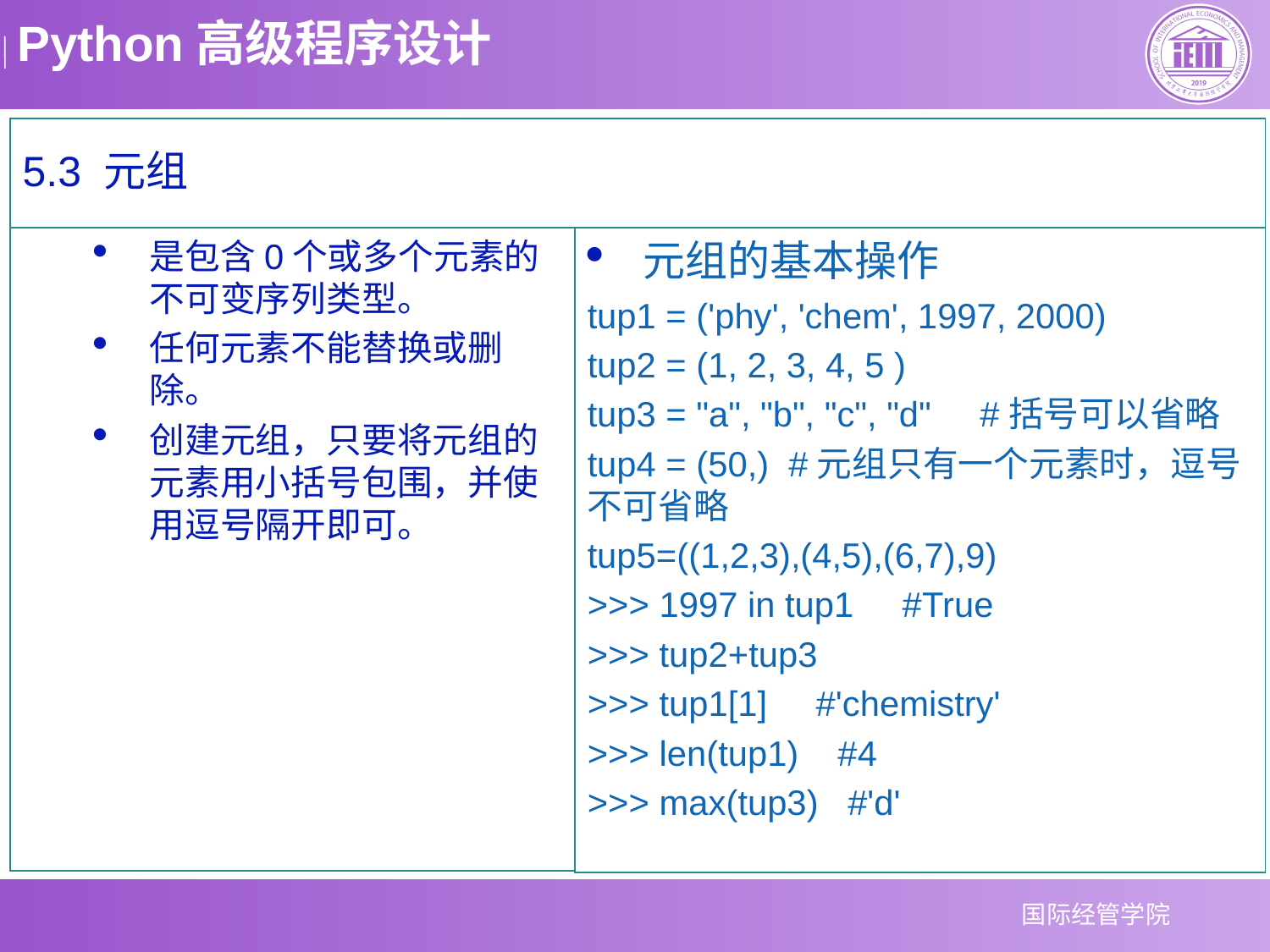

5.3 元组
元组的基本操作
tup1 = ('phy', 'chem', 1997, 2000)
tup2 = (1, 2, 3, 4, 5 )
tup3 = "a", "b", "c", "d"     #括号可以省略
tup4 = (50,)  #元组只有一个元素时，逗号不可省略
tup5=((1,2,3),(4,5),(6,7),9)
>>> 1997 in tup1     #True
>>> tup2+tup3
>>> tup1[1]     #'chemistry'
>>> len(tup1)    #4
>>> max(tup3)   #'d'

是包含0个或多个元素的不可变序列类型。
任何元素不能替换或删除。
创建元组，只要将元组的元素用小括号包围，并使用逗号隔开即可。